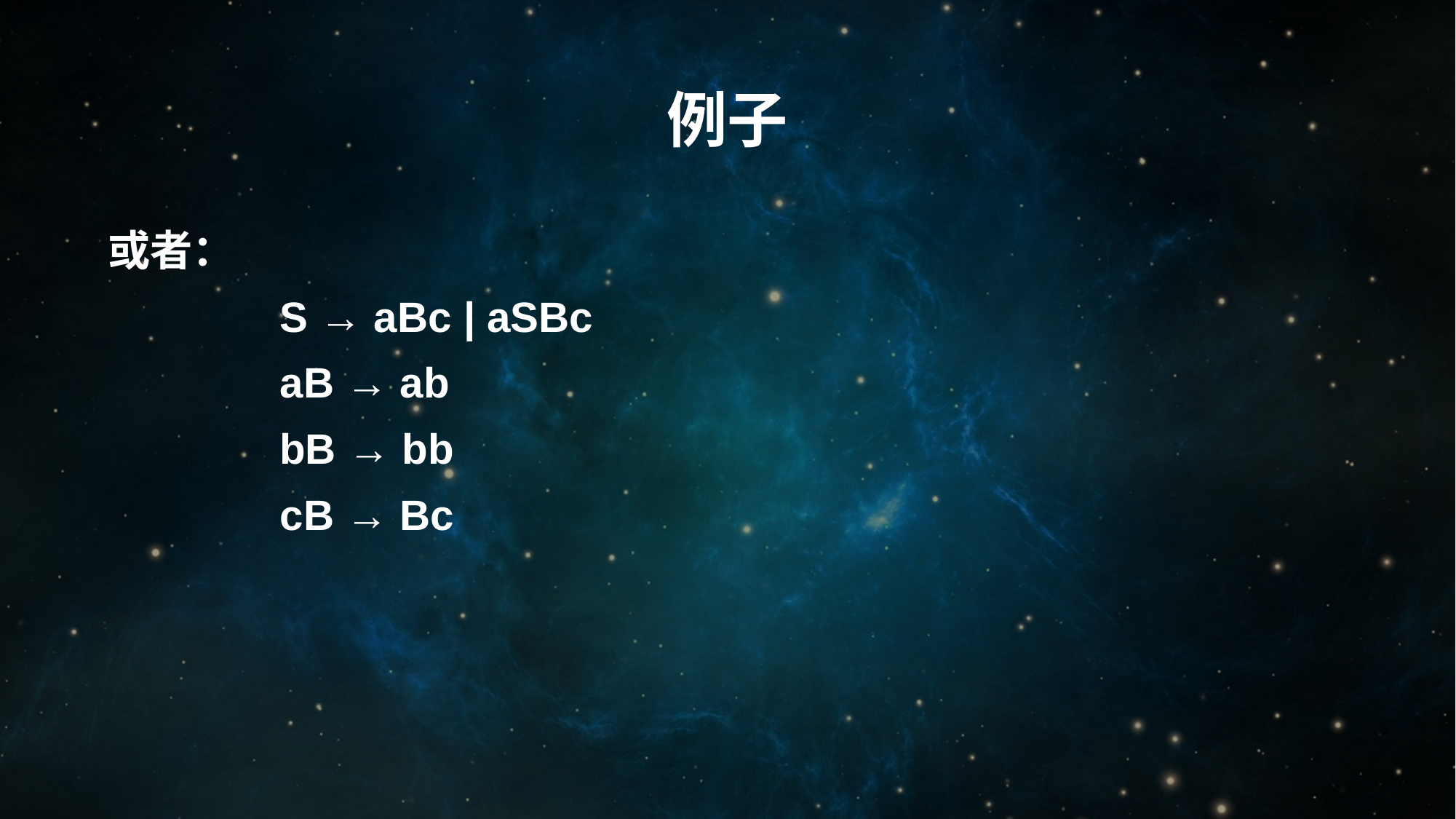

# 例子
或者：
S → aBc | aSBc
aB → ab
bB → bb
cB → Bc